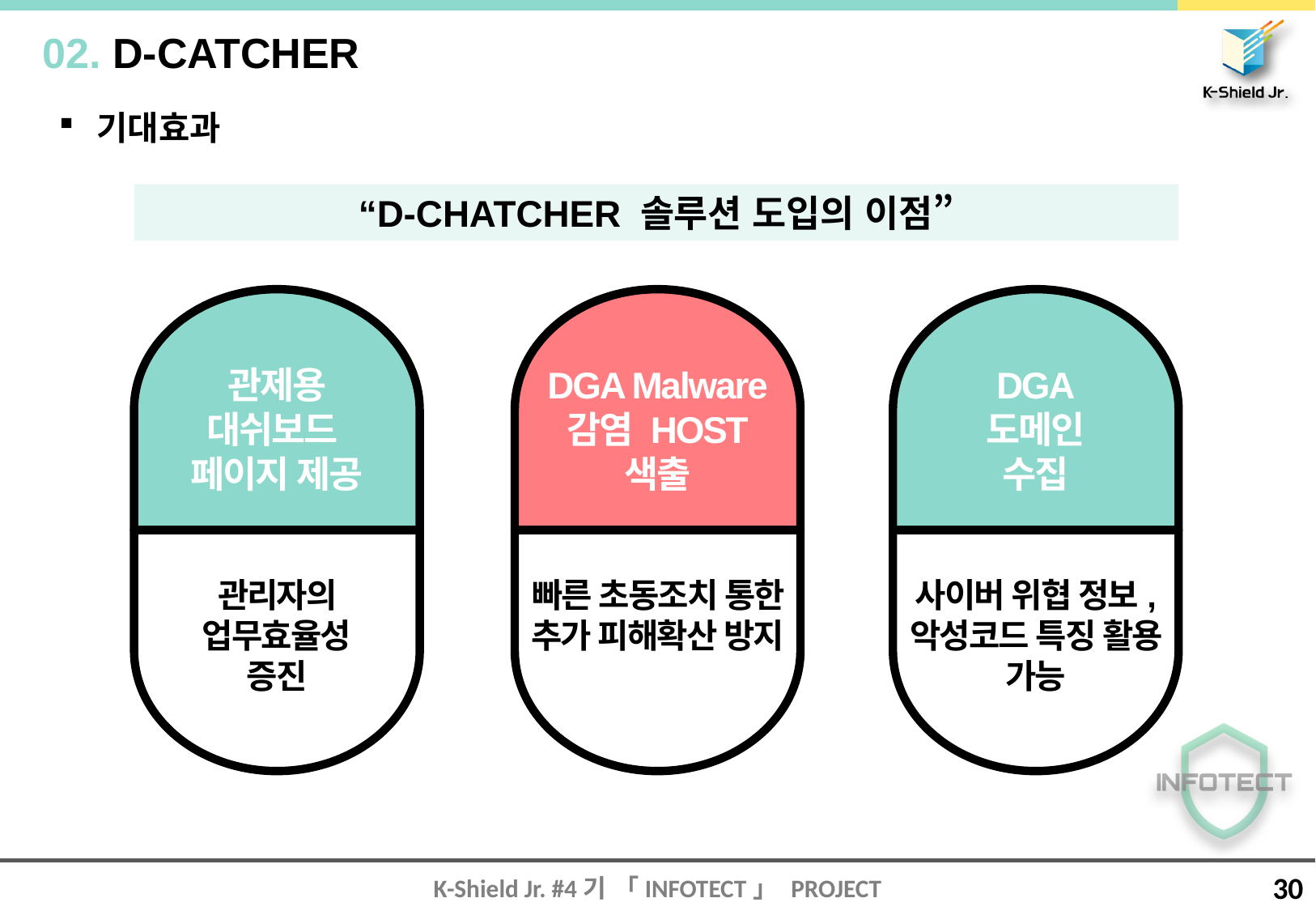

02. D-CATCHER
기대효과
“D-CHATCHER 솔루션 도입의 이점”

관제용
대쉬보드
페이지 제공
DGA Malware
감염 HOST
색출
DGA
도메인
수집
관리자의 업무효율성
증진
빠른 초동조치 통한 추가 피해확산 방지
사이버 위협 정보,
악성코드 특징 활용 가능